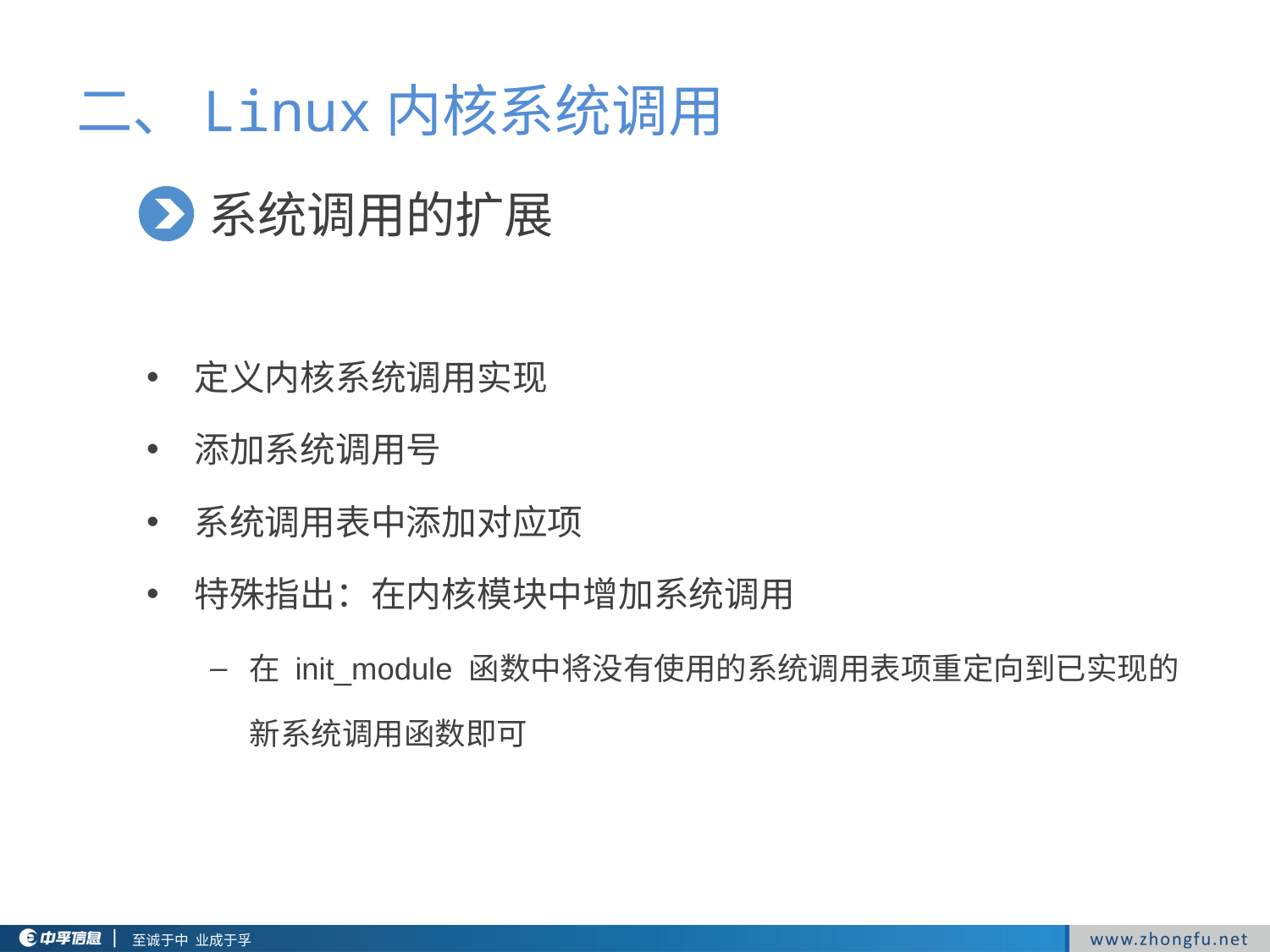

二、Linux内核系统调用
系统调用的扩展

定义内核系统调用实现
添加系统调用号
系统调用表中添加对应项
特殊指出：在内核模块中增加系统调用
在 init_module 函数中将没有使用的系统调用表项重定向到已实现的新系统调用函数即可